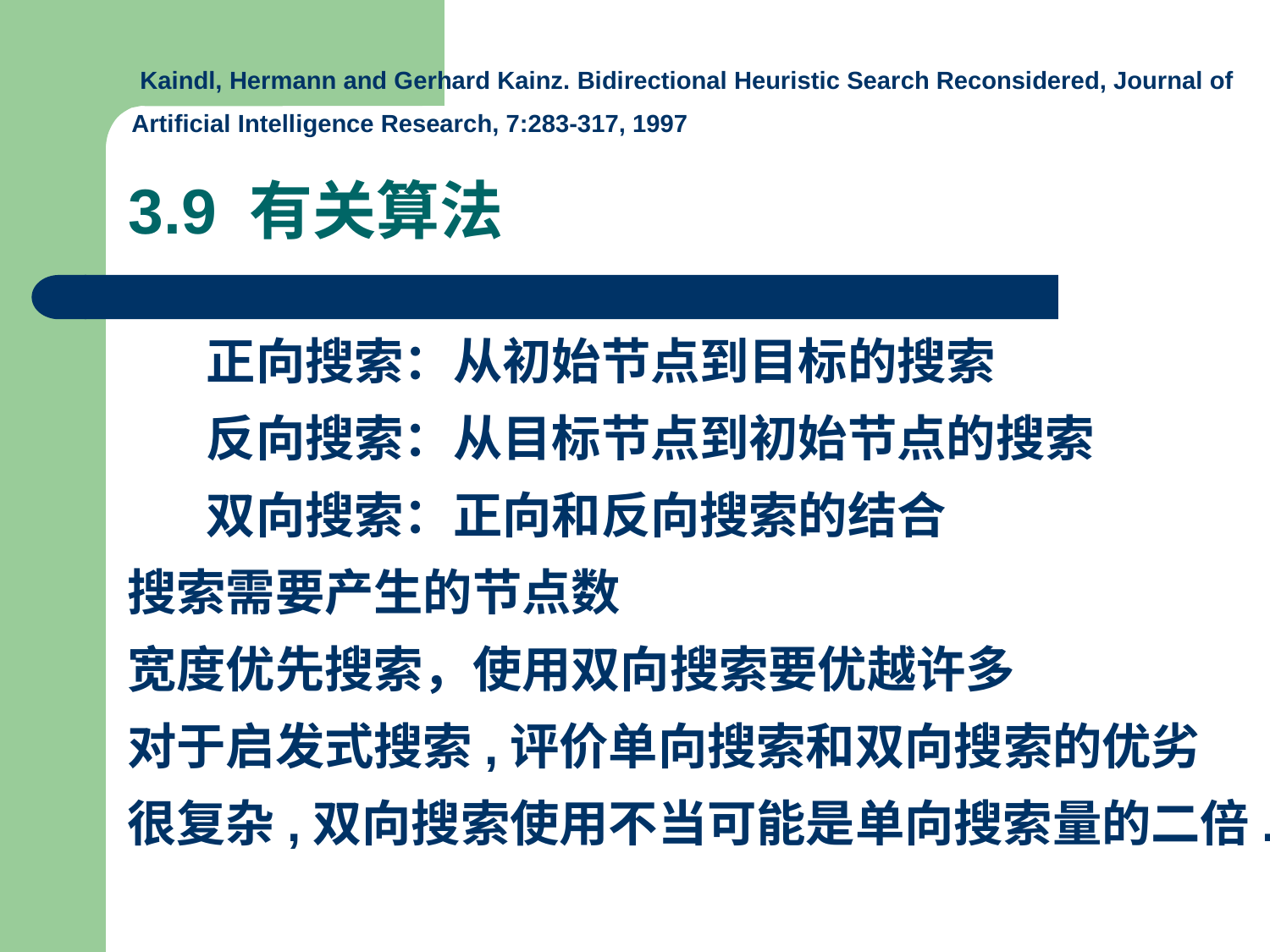

Kaindl, Hermann and Gerhard Kainz. Bidirectional Heuristic Search Reconsidered, Journal of Artificial Intelligence Research, 7:283-317, 1997
3.9 有关算法
      正向搜索：从初始节点到目标的搜索
      反向搜索：从目标节点到初始节点的搜索
      双向搜索：正向和反向搜索的结合
搜索需要产生的节点数
宽度优先搜索，使用双向搜索要优越许多
对于启发式搜索,评价单向搜索和双向搜索的优劣
很复杂,双向搜索使用不当可能是单向搜索量的二倍.
81